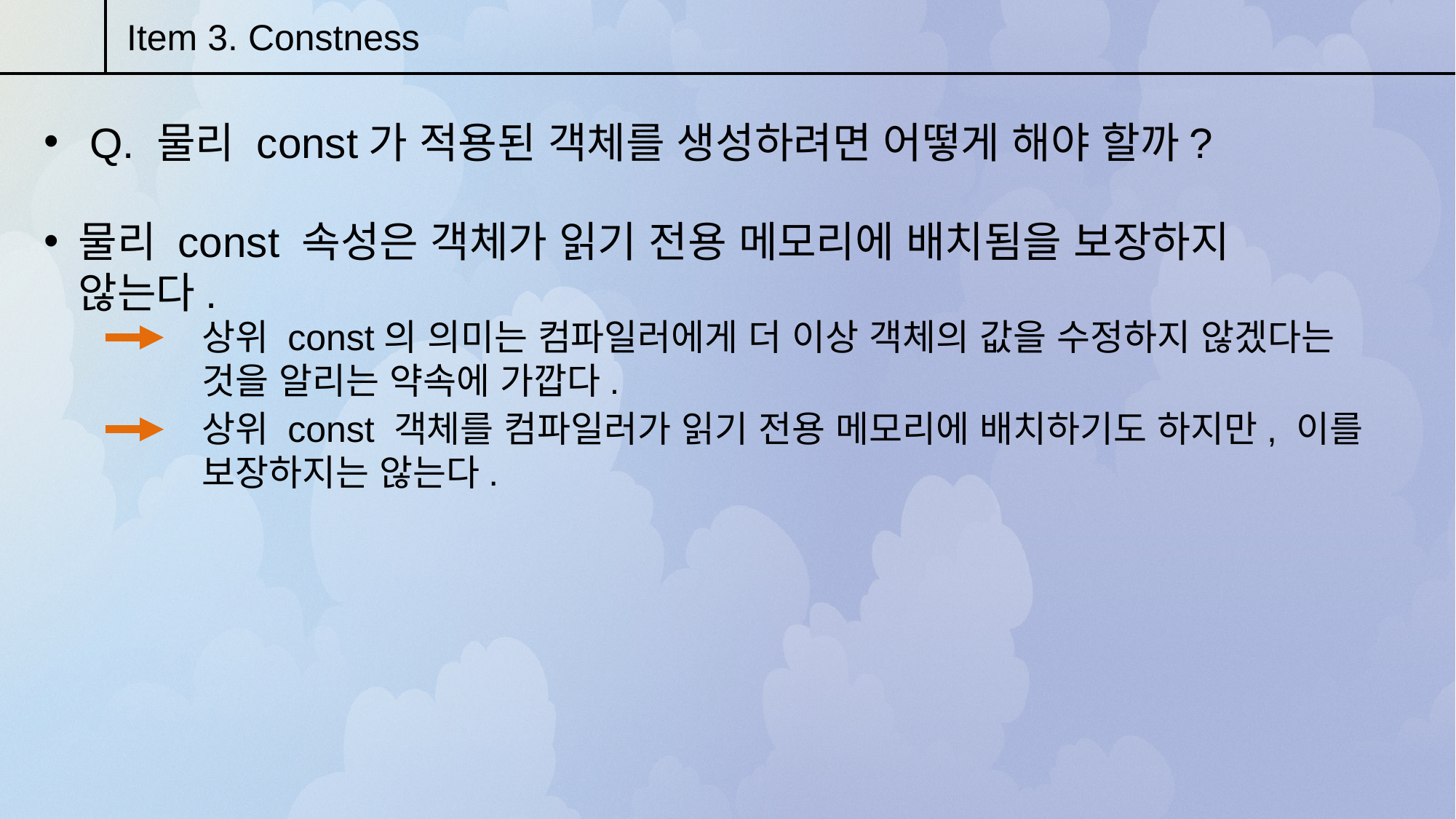

Item 3. Constness
 Q. 물리 const가 적용된 객체를 생성하려면 어떻게 해야 할까?
물리 const 속성은 객체가 읽기 전용 메모리에 배치됨을 보장하지 않는다.
상위 const의 의미는 컴파일러에게 더 이상 객체의 값을 수정하지 않겠다는 것을 알리는 약속에 가깝다.
상위 const 객체를 컴파일러가 읽기 전용 메모리에 배치하기도 하지만, 이를 보장하지는 않는다.